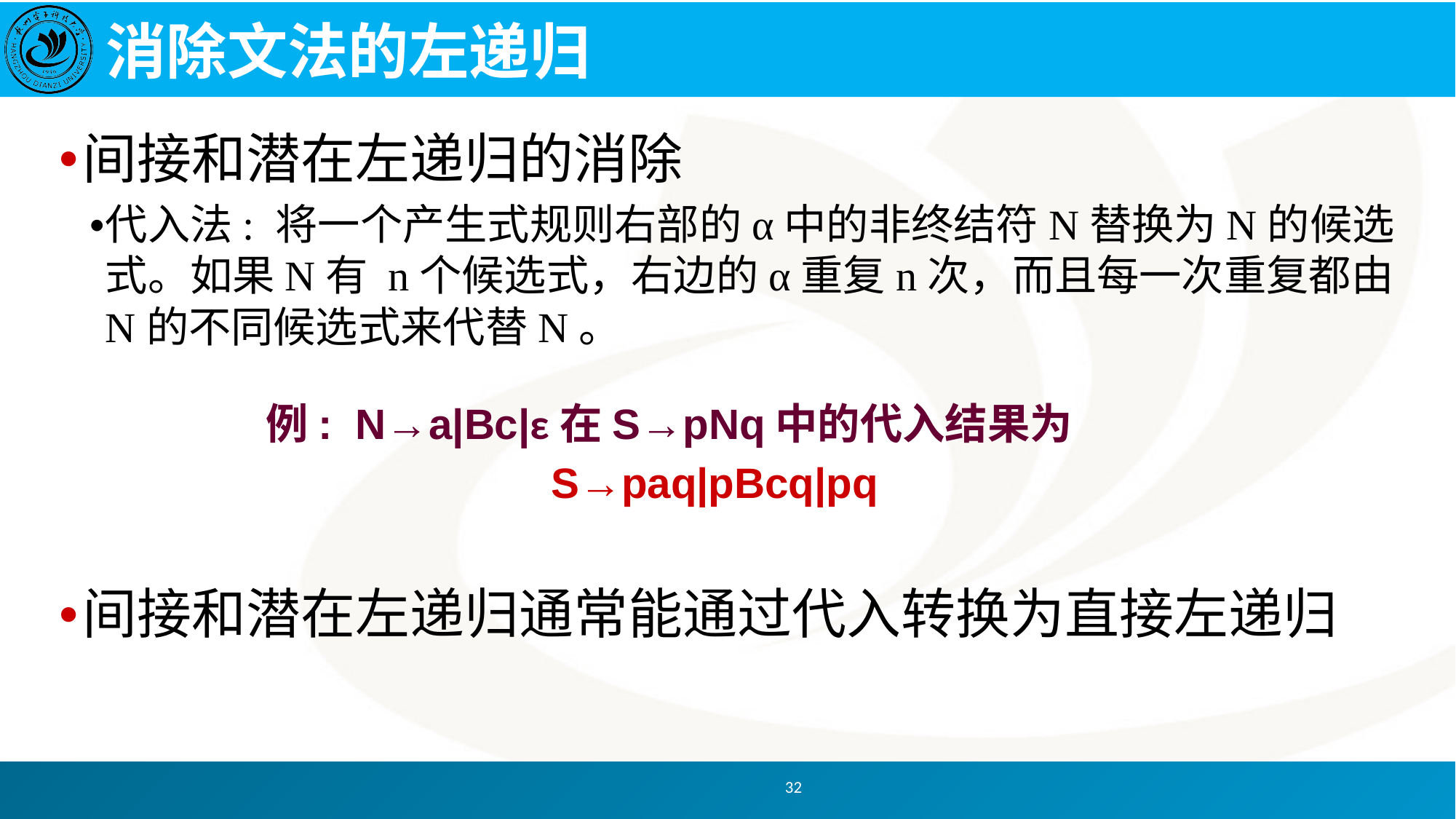

# 消除文法的左递归
间接和潜在左递归的消除
代入法: 将一个产生式规则右部的α中的非终结符N替换为N的候选式。如果N有 n个候选式，右边的α重复n次，而且每一次重复都由N的不同候选式来代替N。

间接和潜在左递归通常能通过代入转换为直接左递归
例:  N→a|Bc|ε在S→pNq中的代入结果为
S→paq|pBcq|pq
32